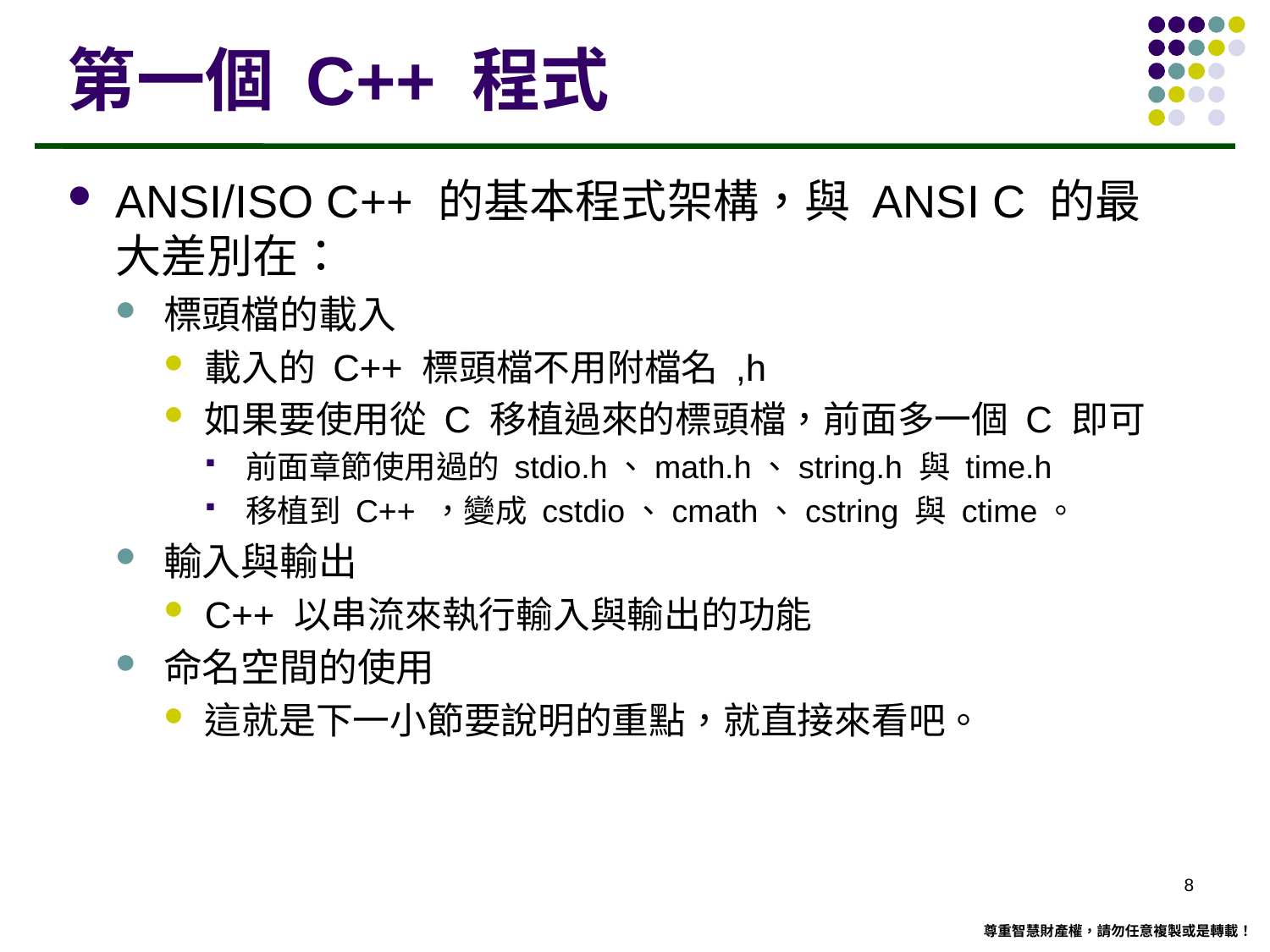

# 第一個 C++ 程式
ANSI/ISO C++ 的基本程式架構，與 ANSI C 的最大差別在：
標頭檔的載入
載入的 C++ 標頭檔不用附檔名 ,h
如果要使用從 C 移植過來的標頭檔，前面多一個 C 即可
前面章節使用過的 stdio.h、math.h、string.h 與 time.h
移植到 C++ ，變成 cstdio、cmath、cstring 與 ctime。
輸入與輸出
C++ 以串流來執行輸入與輸出的功能
命名空間的使用
這就是下一小節要說明的重點，就直接來看吧。
8